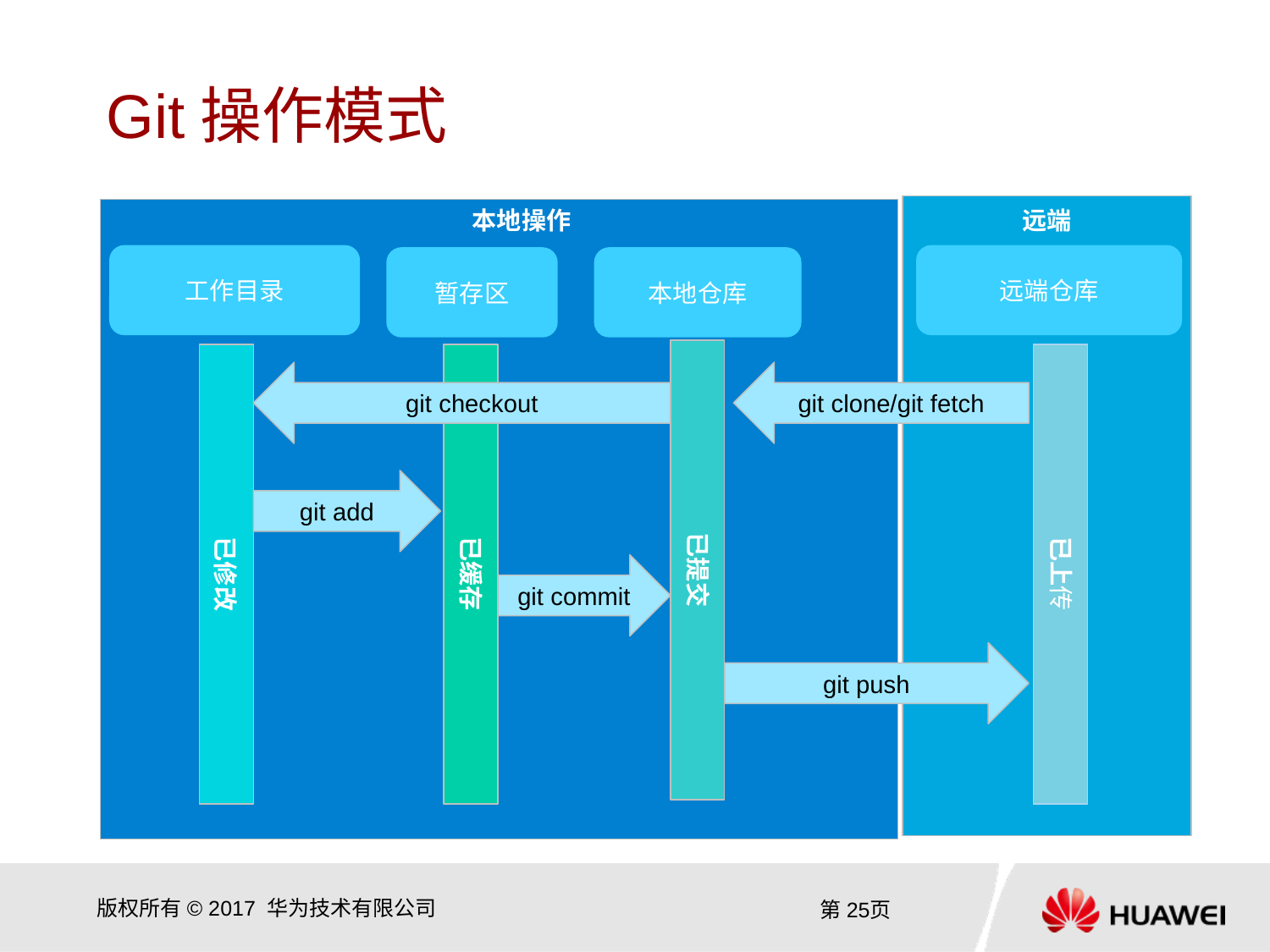

# Git操作模式

本地操作
远端
工作目录
远端仓库
暂存区
本地仓库
已提交
已缓存
已上传
已修改
git checkout
git clone/git fetch
git add
git commit
git push